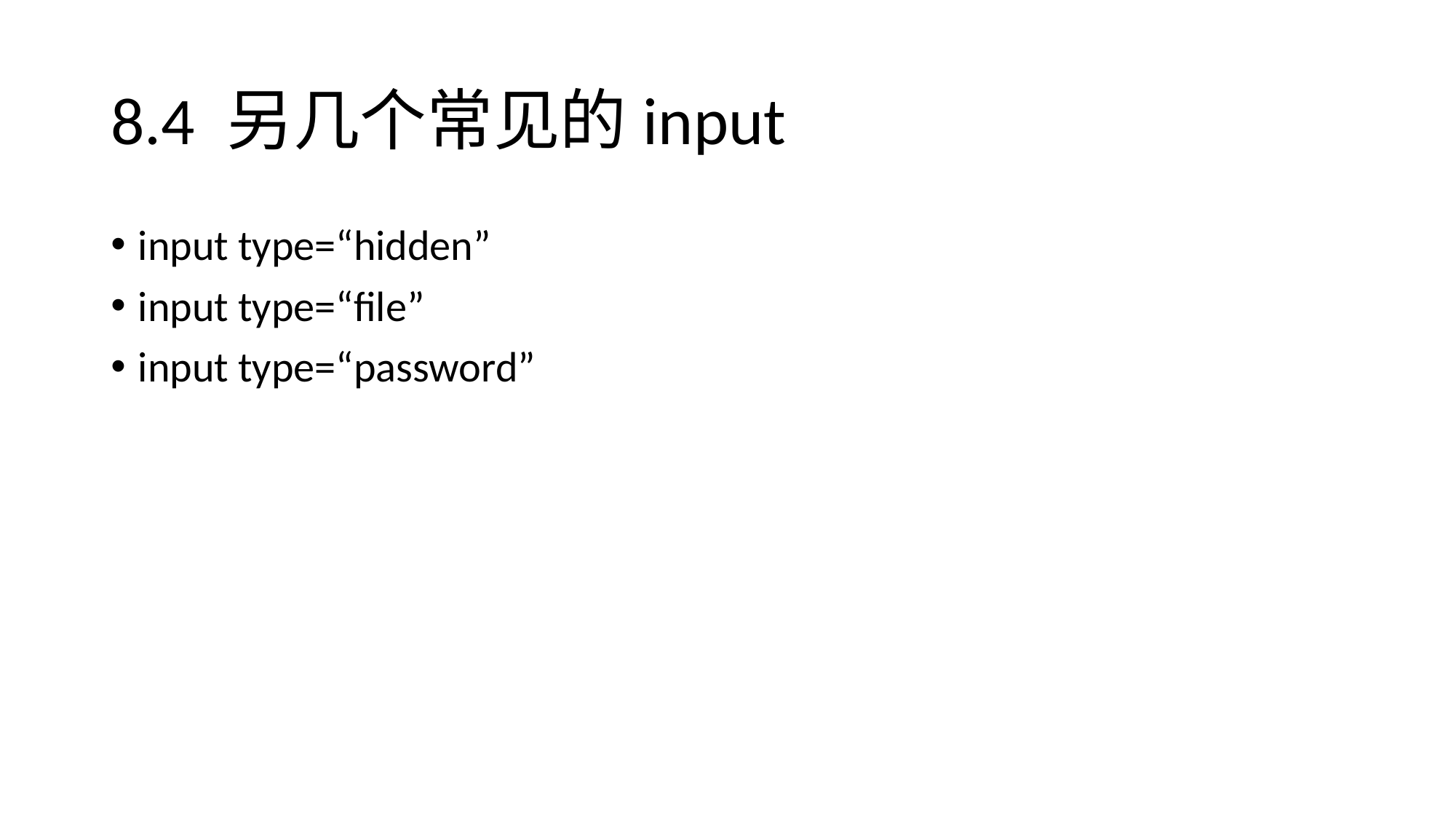

# 8.4 另几个常见的input
input type=“hidden”
input type=“file”
input type=“password”